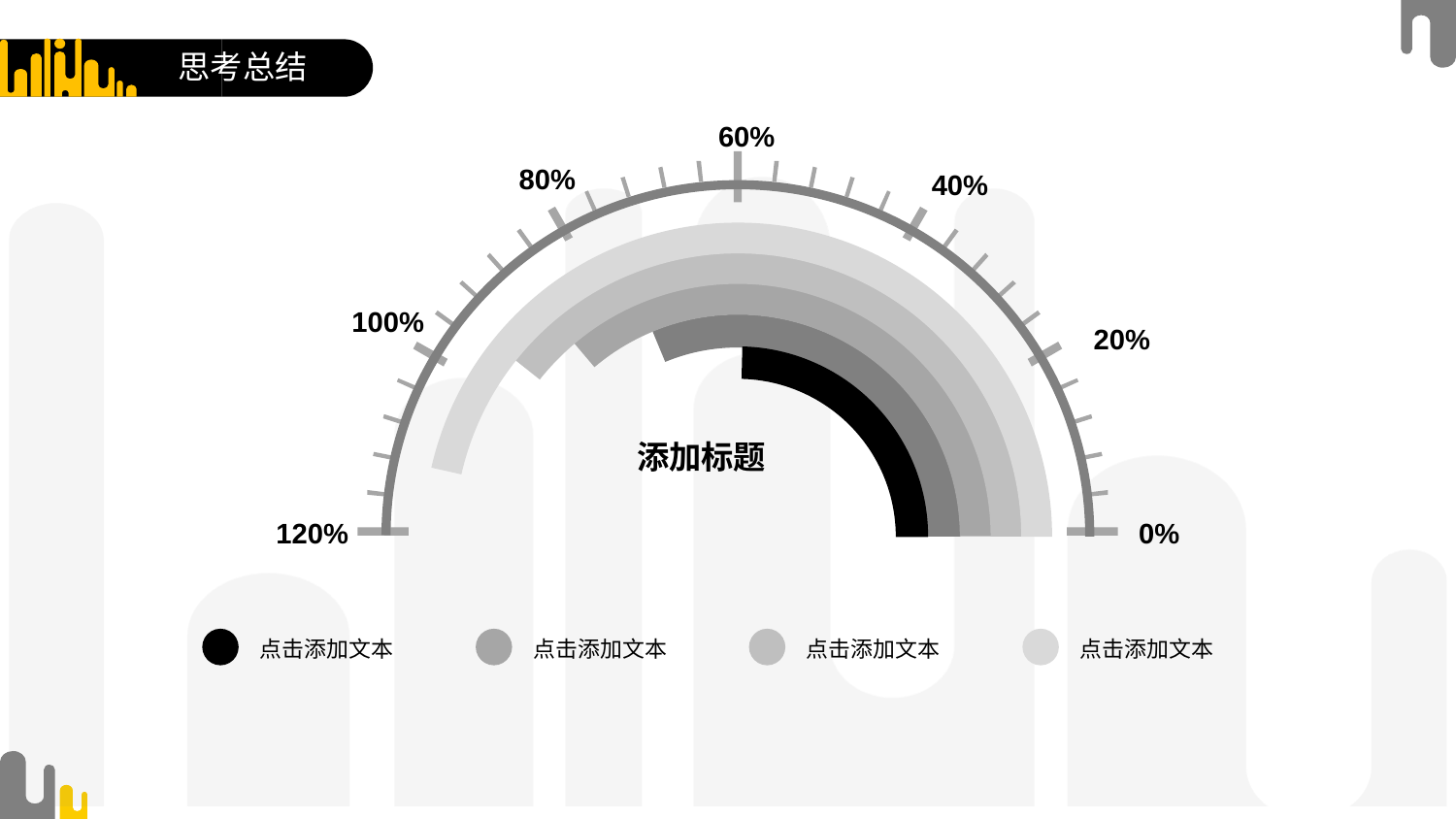

思考总结
60%

80%
40%
100%
20%
120%
0%

添加标题
点击添加文本

点击添加文本

点击添加文本

点击添加文本